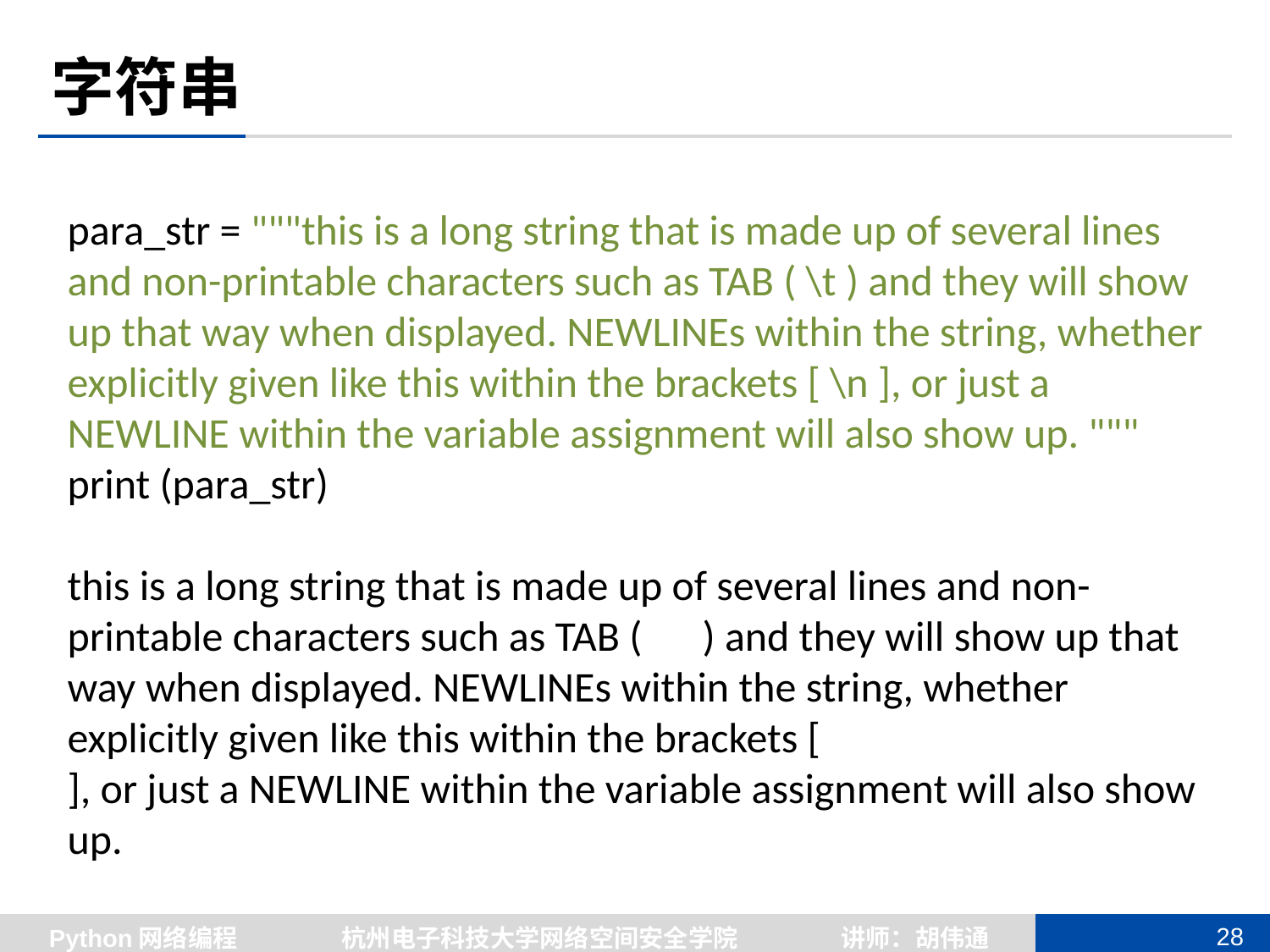

# 字符串
para_str = """this is a long string that is made up of several lines and non-printable characters such as TAB ( \t ) and they will show up that way when displayed. NEWLINEs within the string, whether explicitly given like this within the brackets [ \n ], or just a NEWLINE within the variable assignment will also show up. """
print (para_str)

this is a long string that is made up of several lines and non-printable characters such as TAB ( 	) and they will show up that way when displayed. NEWLINEs within the string, whether explicitly given like this within the brackets [
], or just a NEWLINE within the variable assignment will also show up.